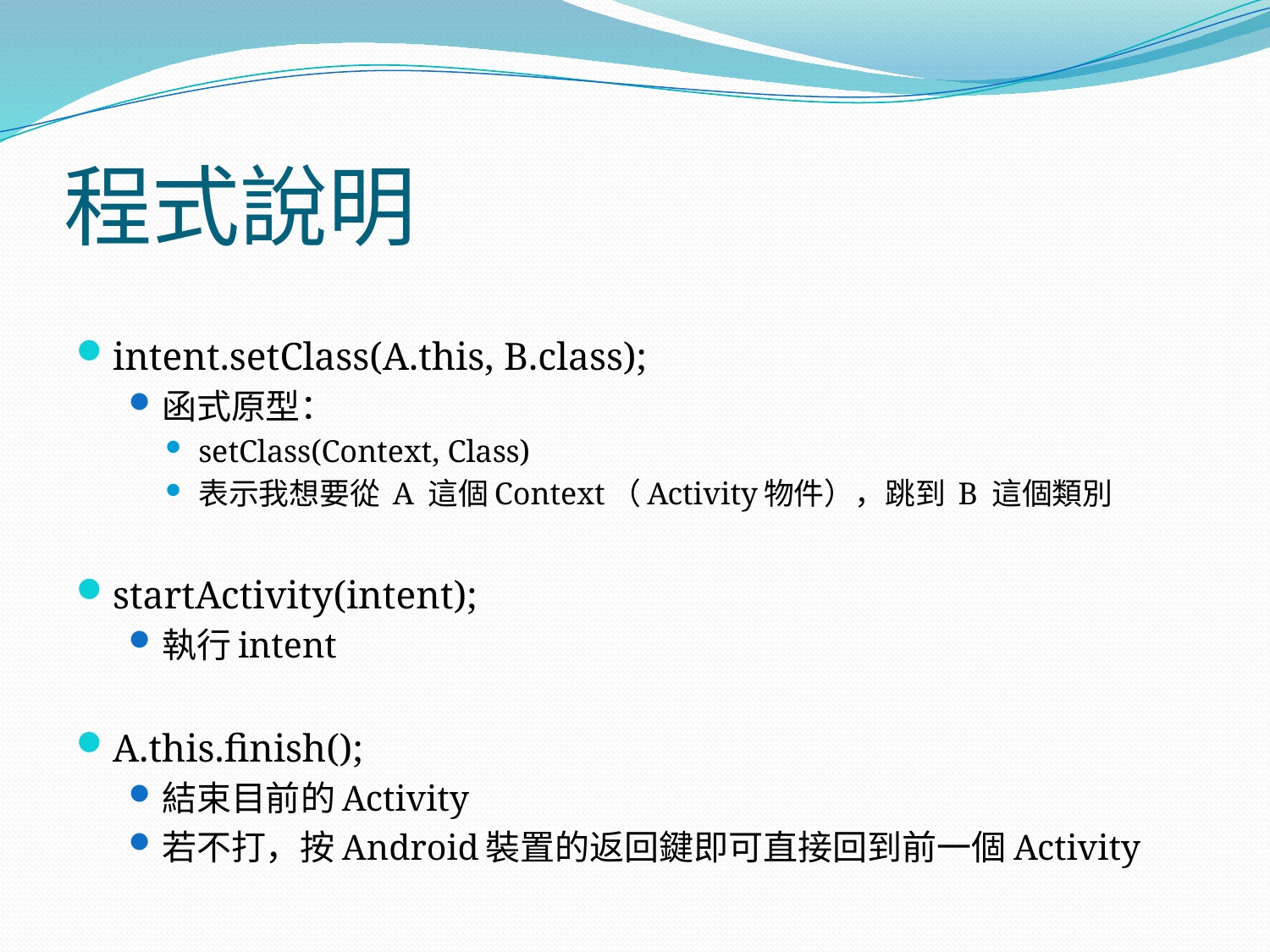

# 程式說明
intent.setClass(A.this, B.class);
函式原型：
setClass(Context, Class)
表示我想要從 A 這個Context（Activity物件），跳到 B 這個類別

startActivity(intent);
執行intent

A.this.finish();
結束目前的Activity
若不打，按Android裝置的返回鍵即可直接回到前一個Activity